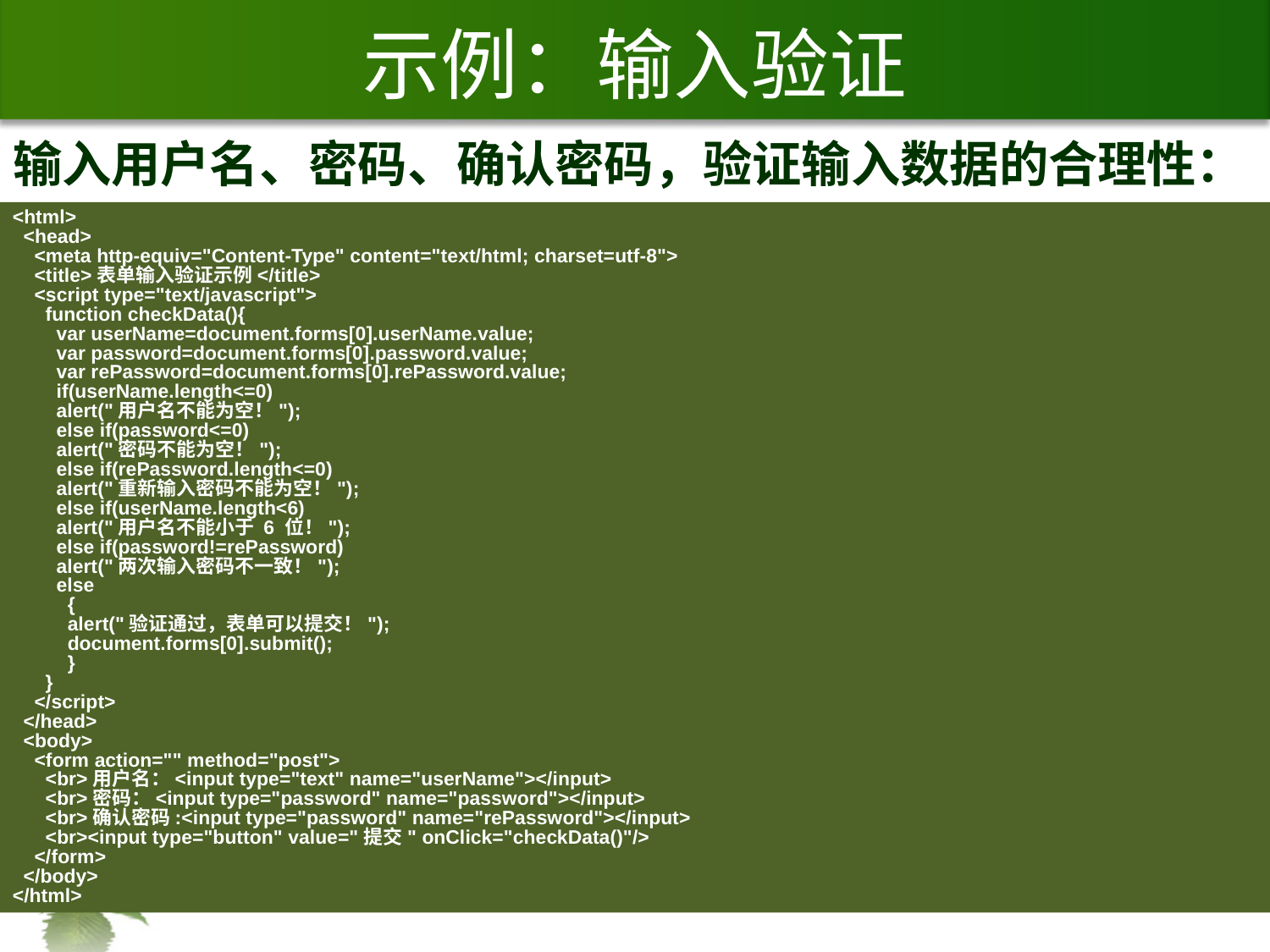

# 示例：输入验证
输入用户名、密码、确认密码，验证输入数据的合理性：
1、用户名、密码、确认密码不能为空
2、用户名不得少于6位
3、密码和确认密码必须一致
<html>
  <head>
    <meta http-equiv="Content-Type" content="text/html; charset=utf-8">
    <title>表单输入验证示例</title>
    <script type="text/javascript">
      function checkData(){
        var userName=document.forms[0].userName.value;
        var password=document.forms[0].password.value;
        var rePassword=document.forms[0].rePassword.value;
        if(userName.length<=0)
        alert("用户名不能为空！");
        else if(password<=0)
        alert("密码不能为空！");
        else if(rePassword.length<=0)
        alert("重新输入密码不能为空！");
        else if(userName.length<6)
        alert("用户名不能小于 6 位！");
        else if(password!=rePassword)
        alert("两次输入密码不一致！");
        else
          {
          alert("验证通过，表单可以提交！");
          document.forms[0].submit();
          }
      }
    </script>
  </head>
  <body>
    <form action="" method="post">
      <br>用户名：<input type="text" name="userName"></input>
      <br>密码：<input type="password" name="password"></input>
      <br>确认密码:<input type="password" name="rePassword"></input>
      <br><input type="button" value="提交" onClick="checkData()"/>
    </form>
  </body>
</html>